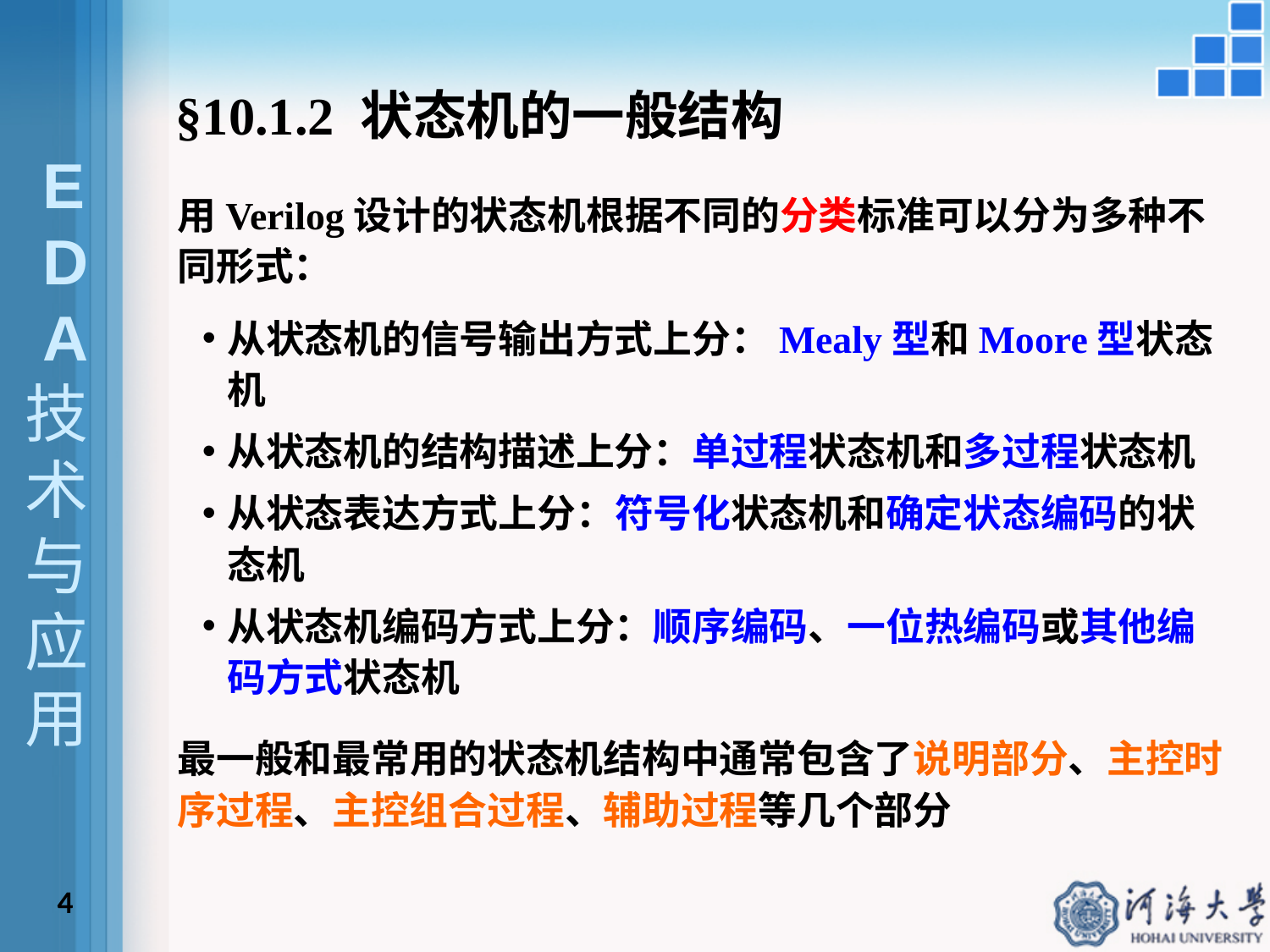

§10.1.2 状态机的一般结构
 E
 D
 A技术与应用
用Verilog设计的状态机根据不同的分类标准可以分为多种不同形式：
从状态机的信号输出方式上分：Mealy型和Moore型状态机
从状态机的结构描述上分：单过程状态机和多过程状态机
从状态表达方式上分：符号化状态机和确定状态编码的状态机
从状态机编码方式上分：顺序编码、一位热编码或其他编码方式状态机
最一般和最常用的状态机结构中通常包含了说明部分、主控时序过程、主控组合过程、辅助过程等几个部分
4